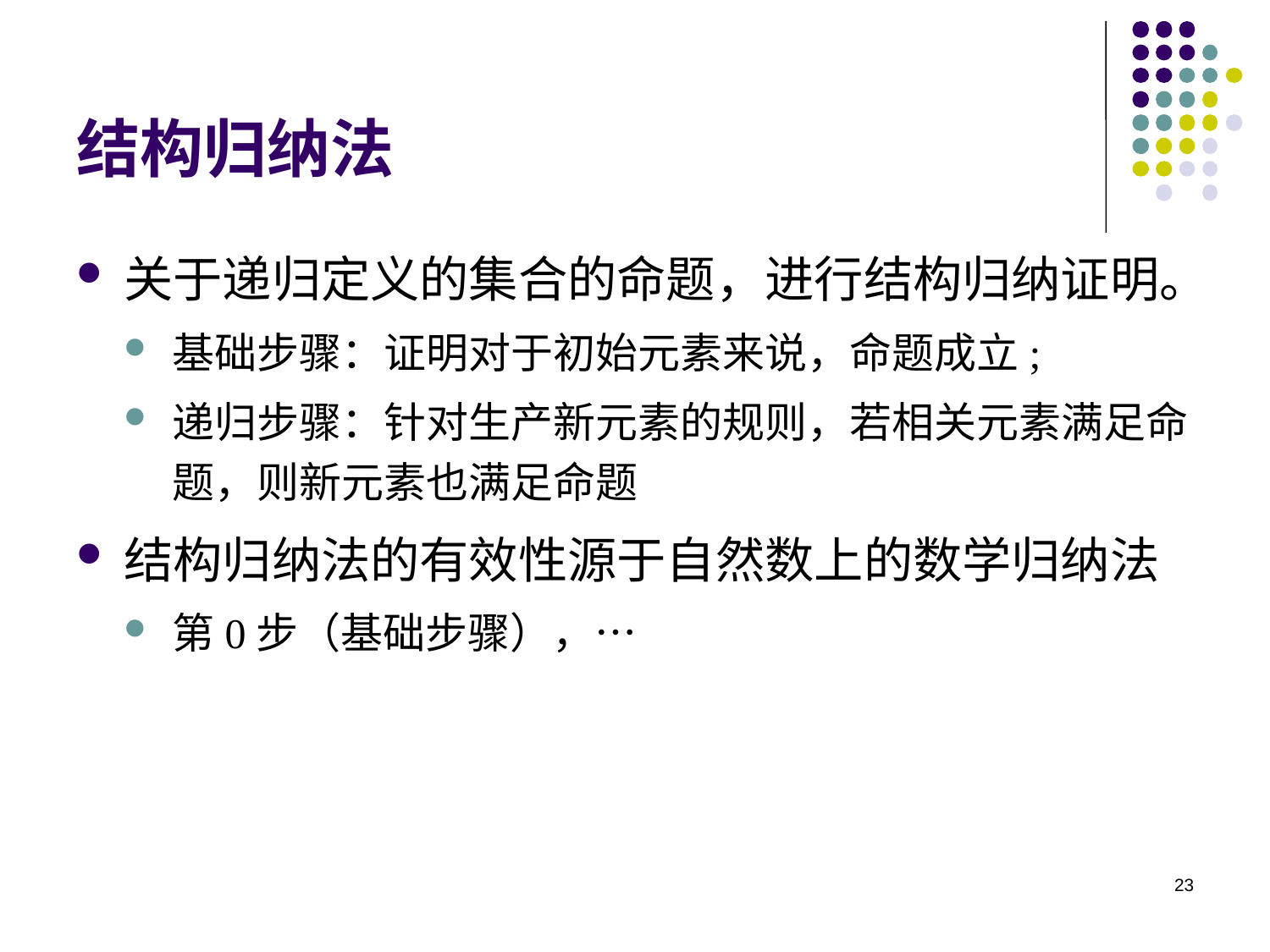

# 结构归纳法
关于递归定义的集合的命题，进行结构归纳证明。
基础步骤：证明对于初始元素来说，命题成立;
递归步骤：针对生产新元素的规则，若相关元素满足命题，则新元素也满足命题
结构归纳法的有效性源于自然数上的数学归纳法
第0步（基础步骤），…

23